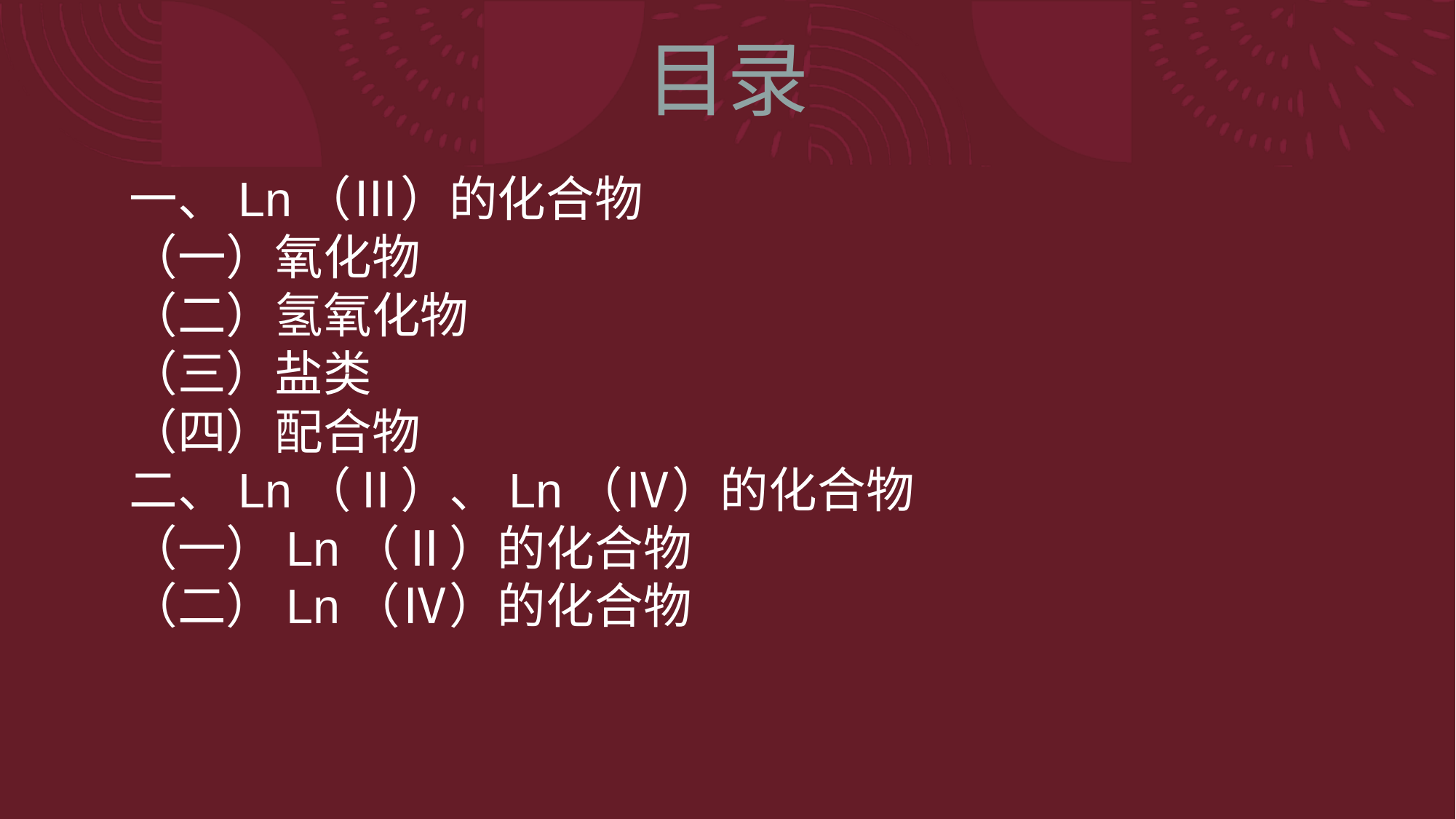

目录
一、Ln（Ⅲ）的化合物
（一）氧化物
（二）氢氧化物
（三）盐类
（四）配合物
二、Ln（Ⅱ）、Ln（Ⅳ）的化合物
（一）Ln（Ⅱ）的化合物
（二）Ln（Ⅳ）的化合物